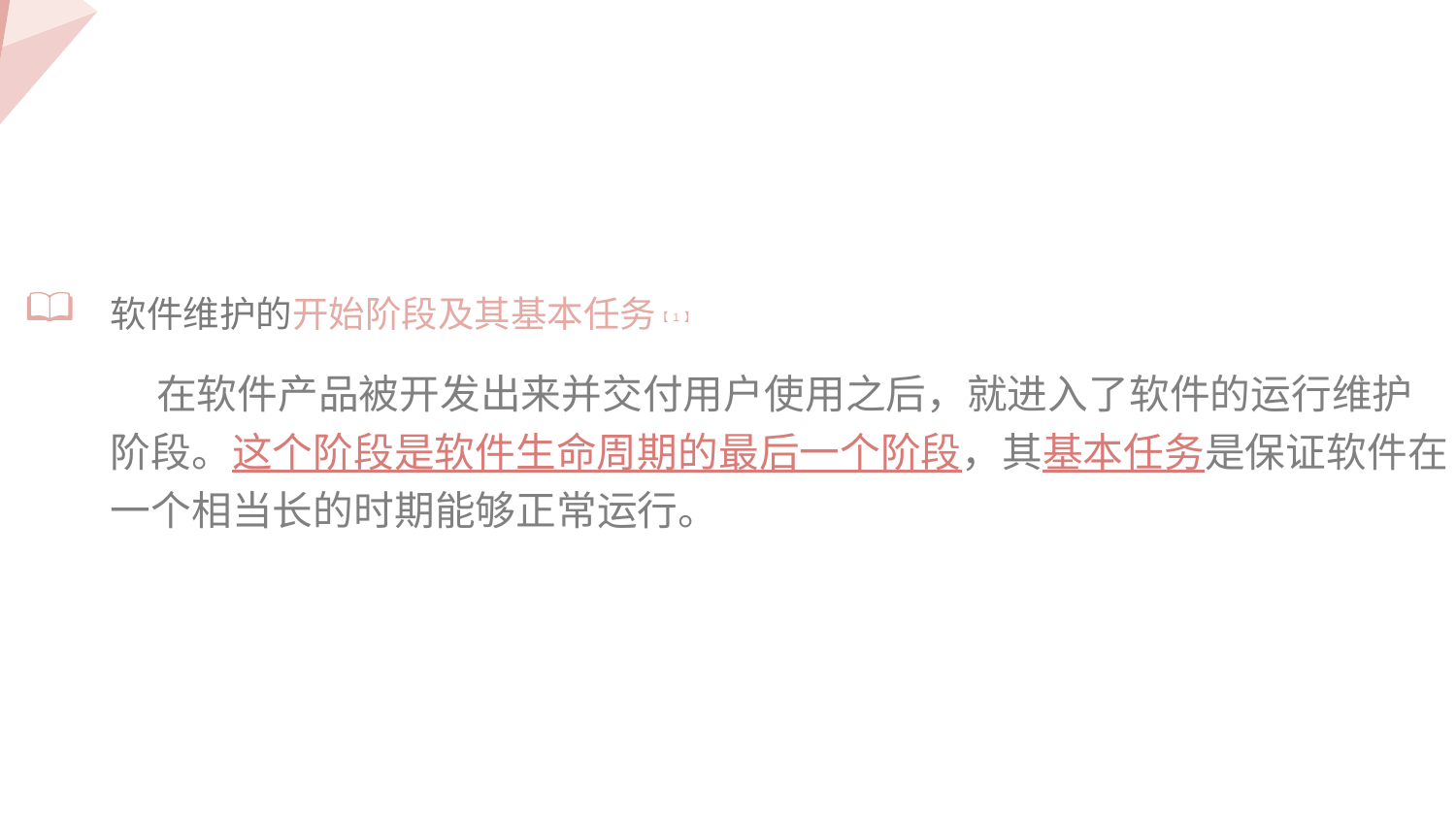

软件维护的开始阶段及其基本任务【1】

    在软件产品被开发出来并交付用户使用之后，就进入了软件的运行维护阶段。这个阶段是软件生命周期的最后一个阶段，其基本任务是保证软件在一个相当长的时期能够正常运行。